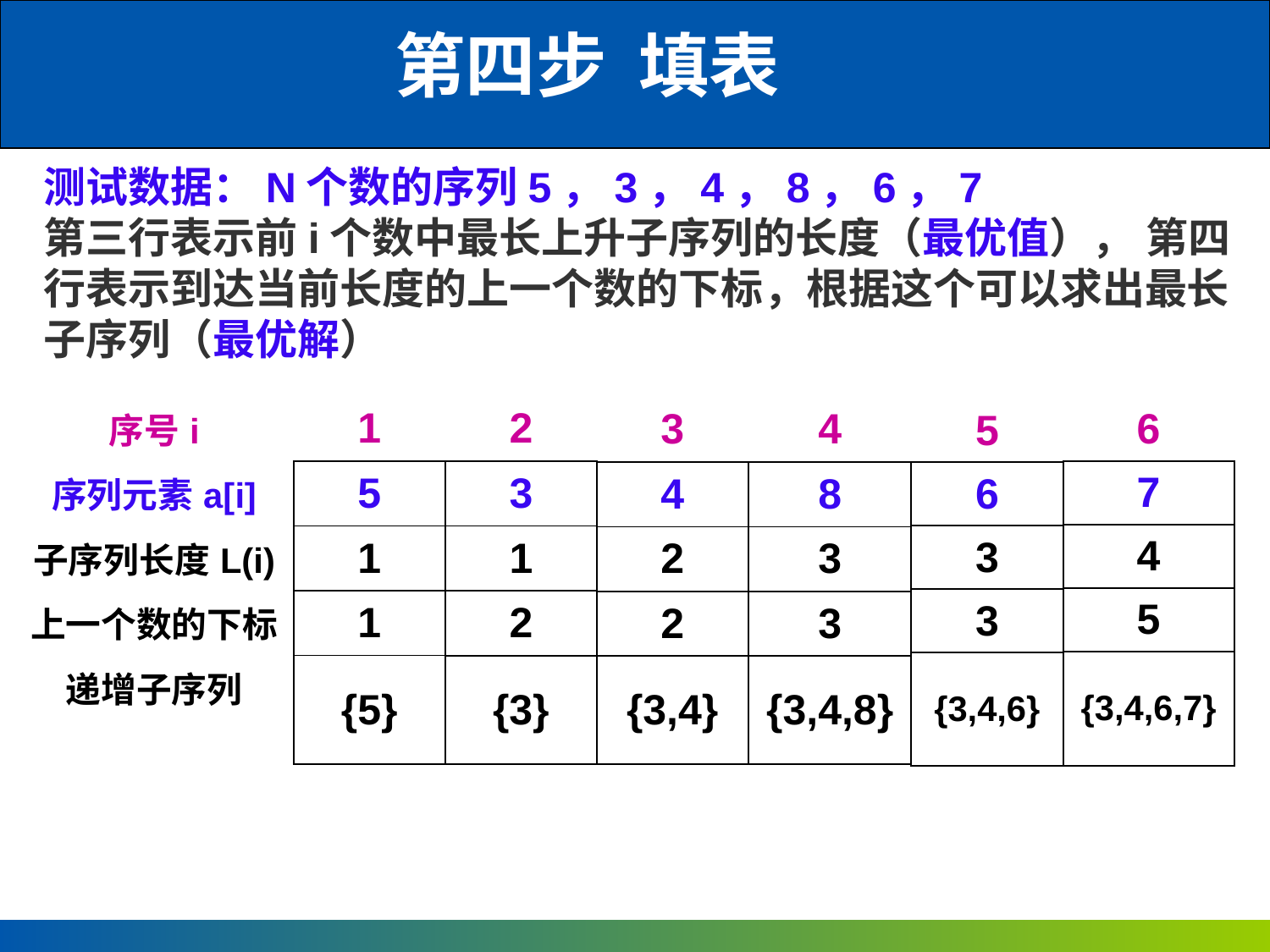

第四步  填表
测试数据：N个数的序列5，3，4，8，6，7
第三行表示前i个数中最长上升子序列的长度（最优值）， 第四行表示到达当前长度的上一个数的下标，根据这个可以求出最长子序列（最优解）
| 序号i | 1 |
| --- | --- |
| 序列元素a[i] | 5 |
| 子序列长度L(i) | 1 |
| 上一个数的下标 | 1 |
| 递增子序列 | {5} |
| 2 |
| --- |
| 3 |
| 1 |
| 2 |
| {3} |
| 3 |
| --- |
| 4 |
| 2 |
| 2 |
| {3,4} |
| 4 |
| --- |
| 8 |
| 3 |
| 3 |
| {3,4,8} |
| 6 |
| --- |
| 7 |
| 4 |
| 5 |
| {3,4,6,7} |
| 5 |
| --- |
| 6 |
| 3 |
| 3 |
| {3,4,6} |